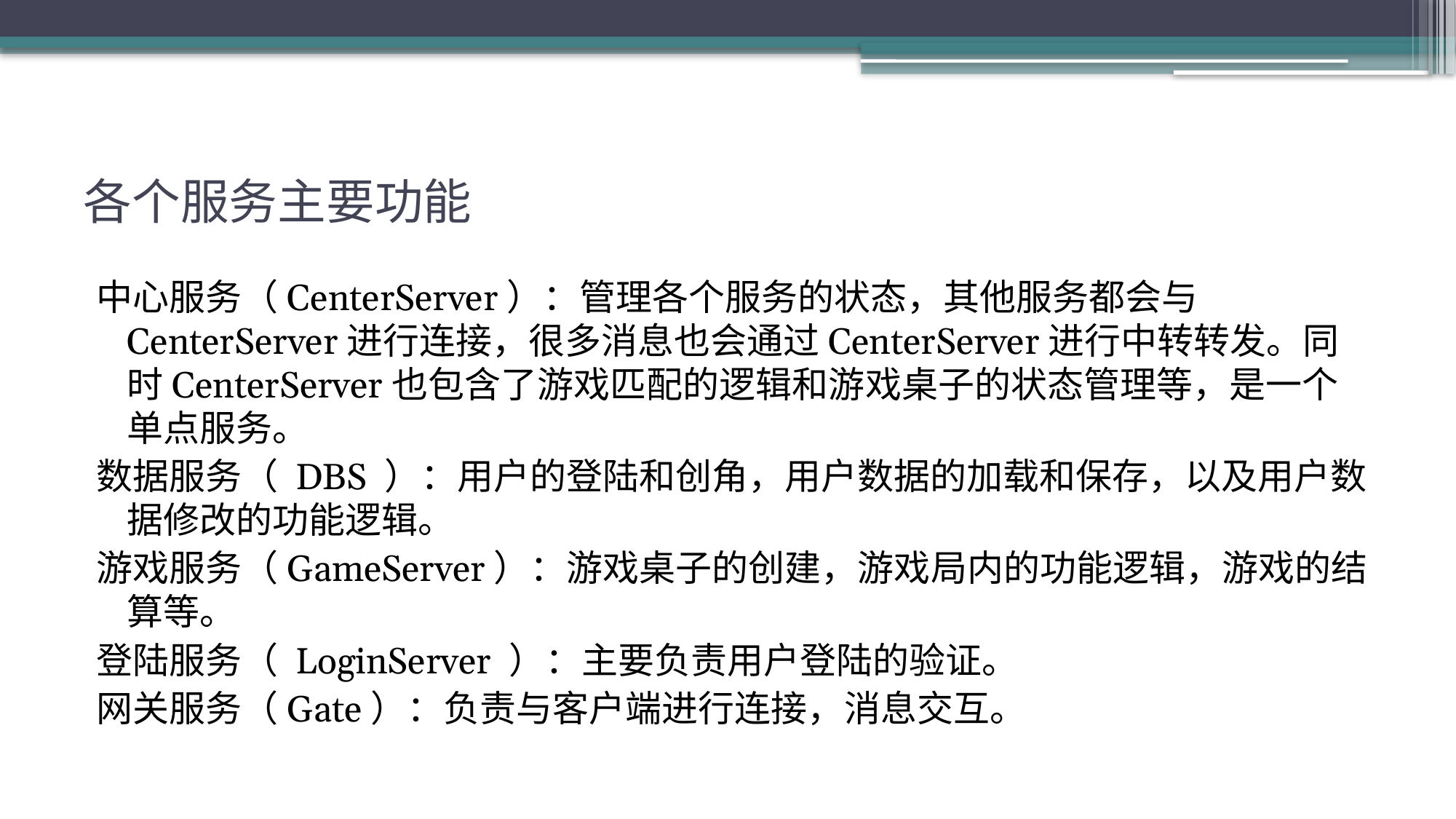

# 各个服务主要功能
中心服务（CenterServer）：管理各个服务的状态，其他服务都会与CenterServer进行连接，很多消息也会通过CenterServer进行中转转发。同时CenterServer也包含了游戏匹配的逻辑和游戏桌子的状态管理等，是一个单点服务。
数据服务（ DBS ）：用户的登陆和创角，用户数据的加载和保存，以及用户数据修改的功能逻辑。
游戏服务（GameServer）：游戏桌子的创建，游戏局内的功能逻辑，游戏的结算等。
登陆服务（ LoginServer ）：主要负责用户登陆的验证。
网关服务（Gate）：负责与客户端进行连接，消息交互。